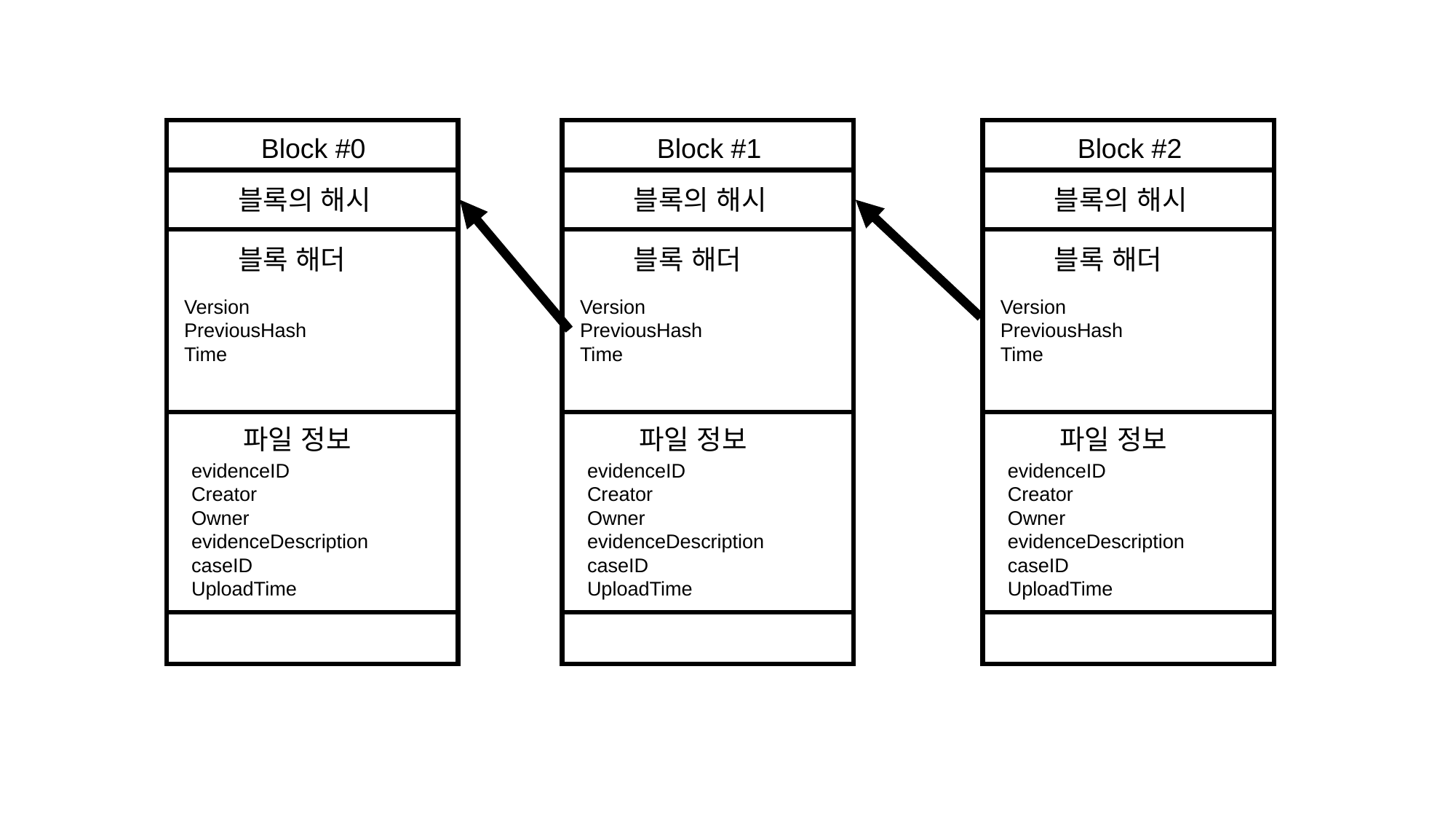

Block #0
Block #1
Block #2
블록의 해시
블록의 해시
블록의 해시
블록 해더
블록 해더
블록 해더
Version
PreviousHash
Time
Version
PreviousHash
Time
Version
PreviousHash
Time
파일 정보
파일 정보
파일 정보
evidenceID
Creator
Owner
evidenceDescription
caseID
UploadTime
evidenceID
Creator
Owner
evidenceDescription
caseID
UploadTime
evidenceID
Creator
Owner
evidenceDescription
caseID
UploadTime